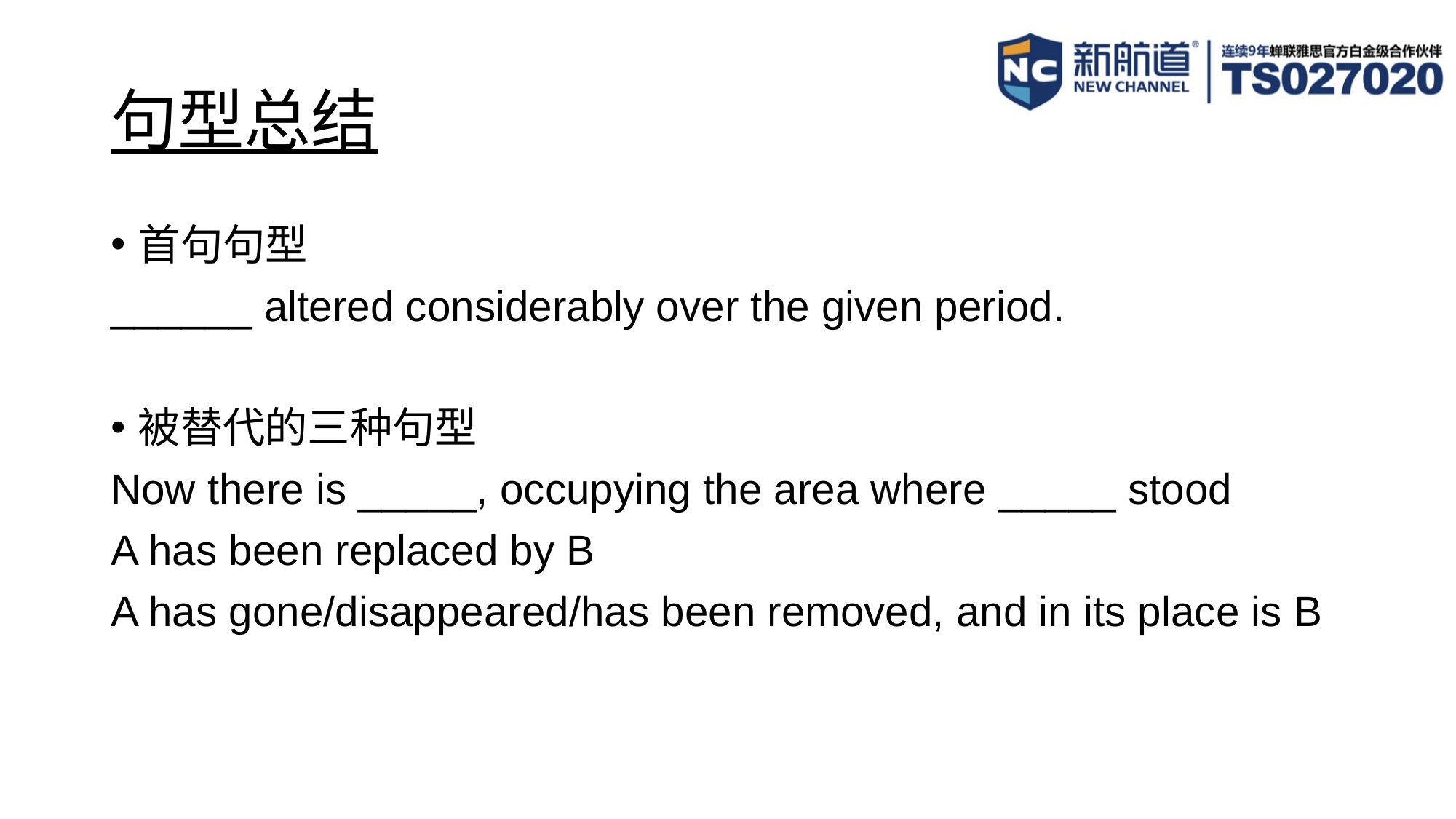

# 句型总结
首句句型
______ altered considerably over the given period.

被替代的三种句型
Now there is _____, occupying the area where _____ stood
A has been replaced by B
A has gone/disappeared/has been removed, and in its place is B